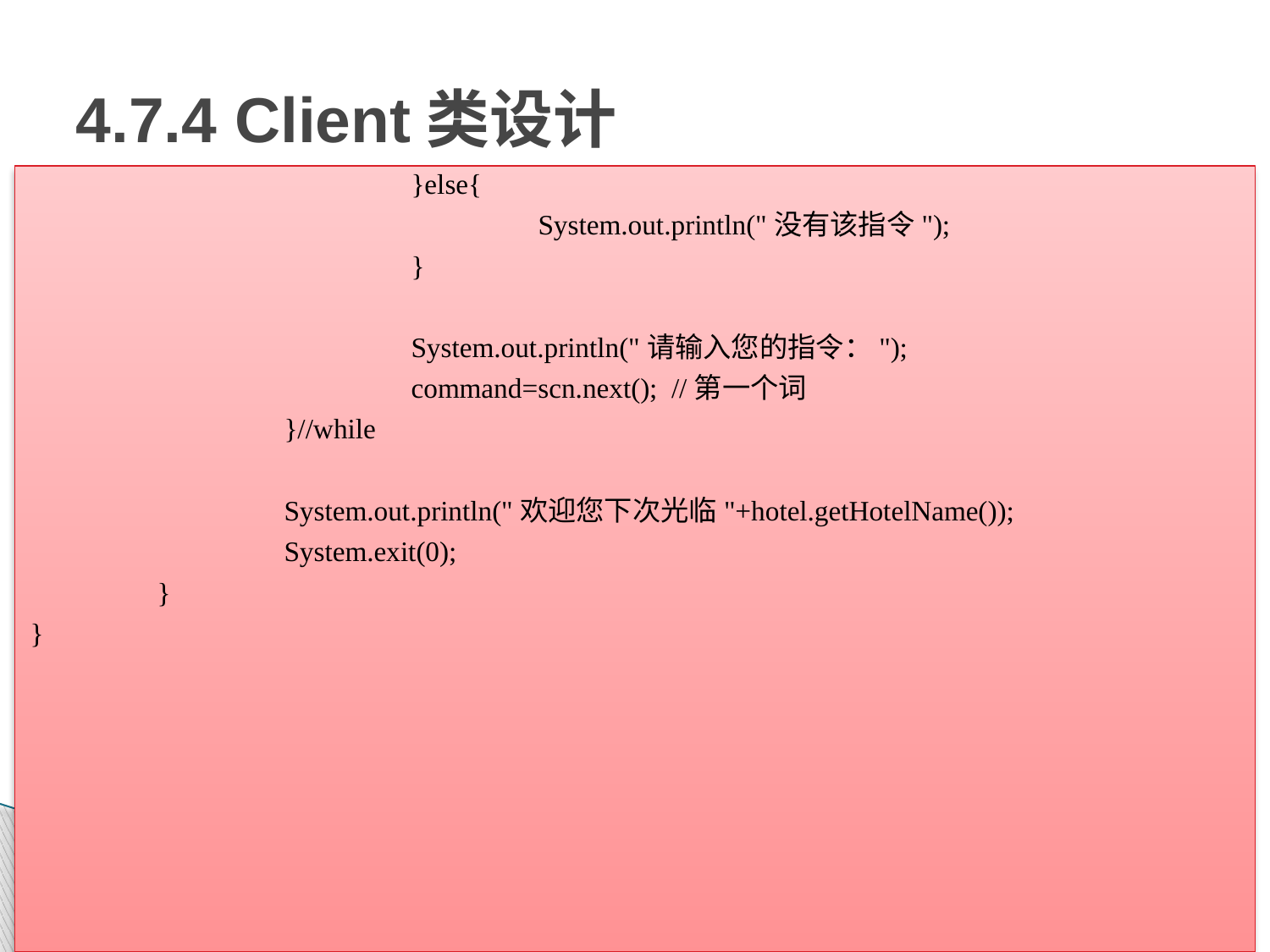

# 4.7.4 Client类设计
			}else{
				System.out.println("没有该指令");
			}

			System.out.println("请输入您的指令：");
			command=scn.next();  //第一个词
		}//while

		System.out.println("欢迎您下次光临"+hotel.getHotelName());
		System.exit(0);
	}
}